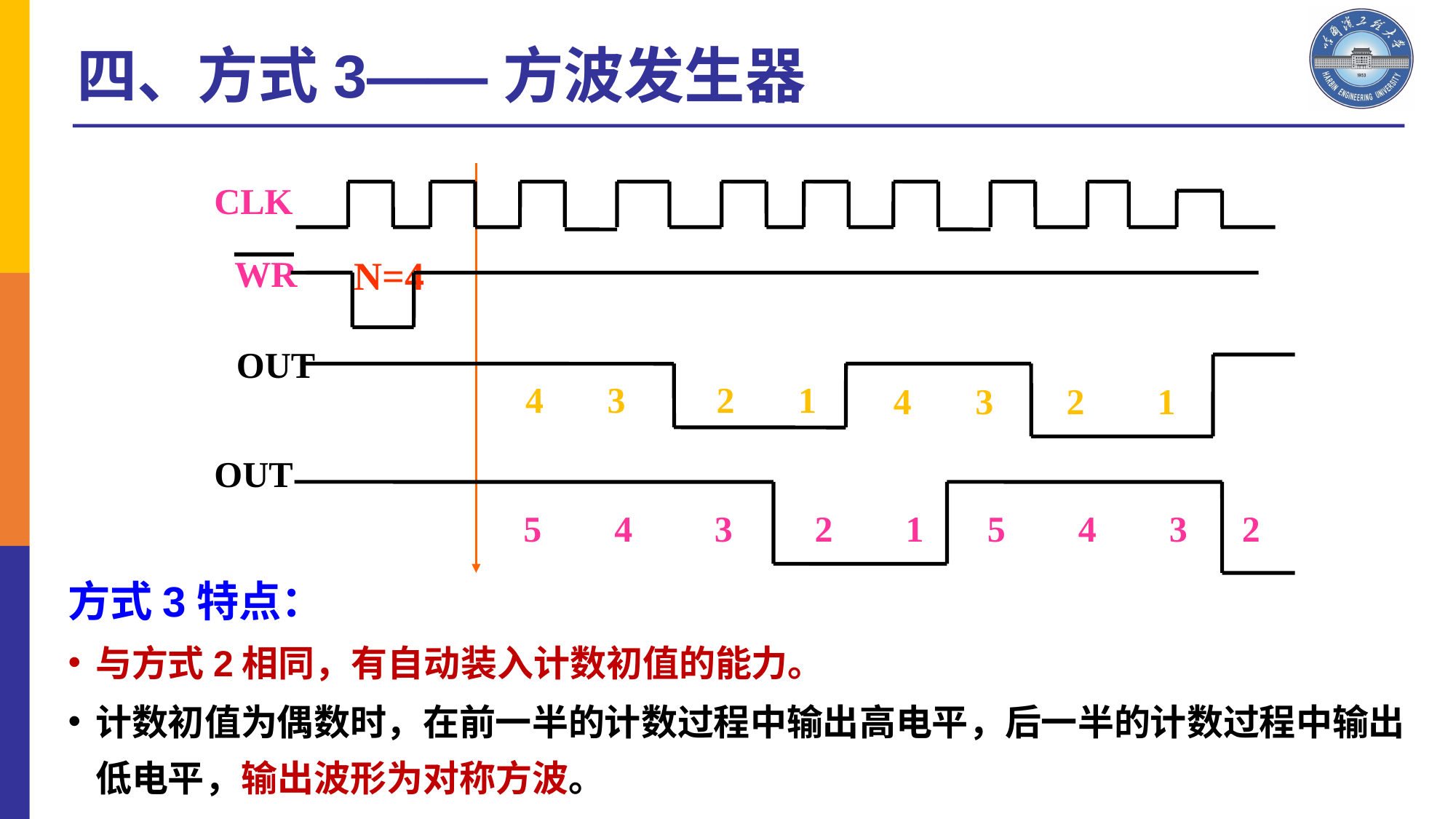

四、方式3——方波发生器
CLK

WR

N=4

OUT

4       3          2       1
 4       3        2        1

OUT

     5        4        3      2
5        4         3         2        1

方式3特点：
与方式2相同，有自动装入计数初值的能力。
计数初值为偶数时，在前一半的计数过程中输出高电平，后一半的计数过程中输出低电平，输出波形为对称方波。